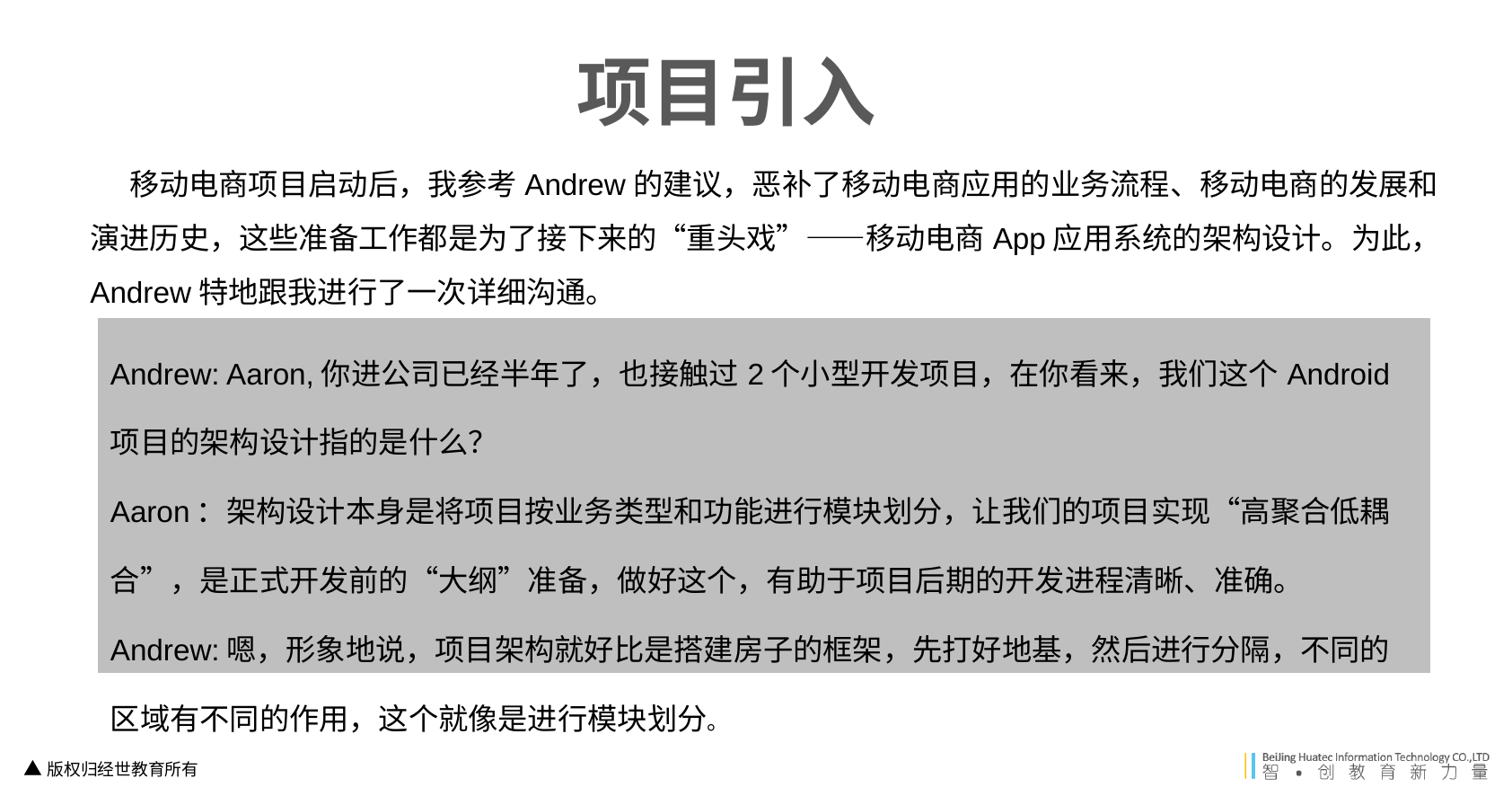

项目引入
移动电商项目启动后，我参考Andrew的建议，恶补了移动电商应用的业务流程、移动电商的发展和演进历史，这些准备工作都是为了接下来的“重头戏”——移动电商App应用系统的架构设计。为此，Andrew特地跟我进行了一次详细沟通。
| Andrew: Aaron,你进公司已经半年了，也接触过2个小型开发项目，在你看来，我们这个Android项目的架构设计指的是什么？ Aaron：架构设计本身是将项目按业务类型和功能进行模块划分，让我们的项目实现“高聚合低耦合”，是正式开发前的“大纲”准备，做好这个，有助于项目后期的开发进程清晰、准确。 Andrew:嗯，形象地说，项目架构就好比是搭建房子的框架，先打好地基，然后进行分隔，不同的区域有不同的作用，这个就像是进行模块划分。 |
| --- |